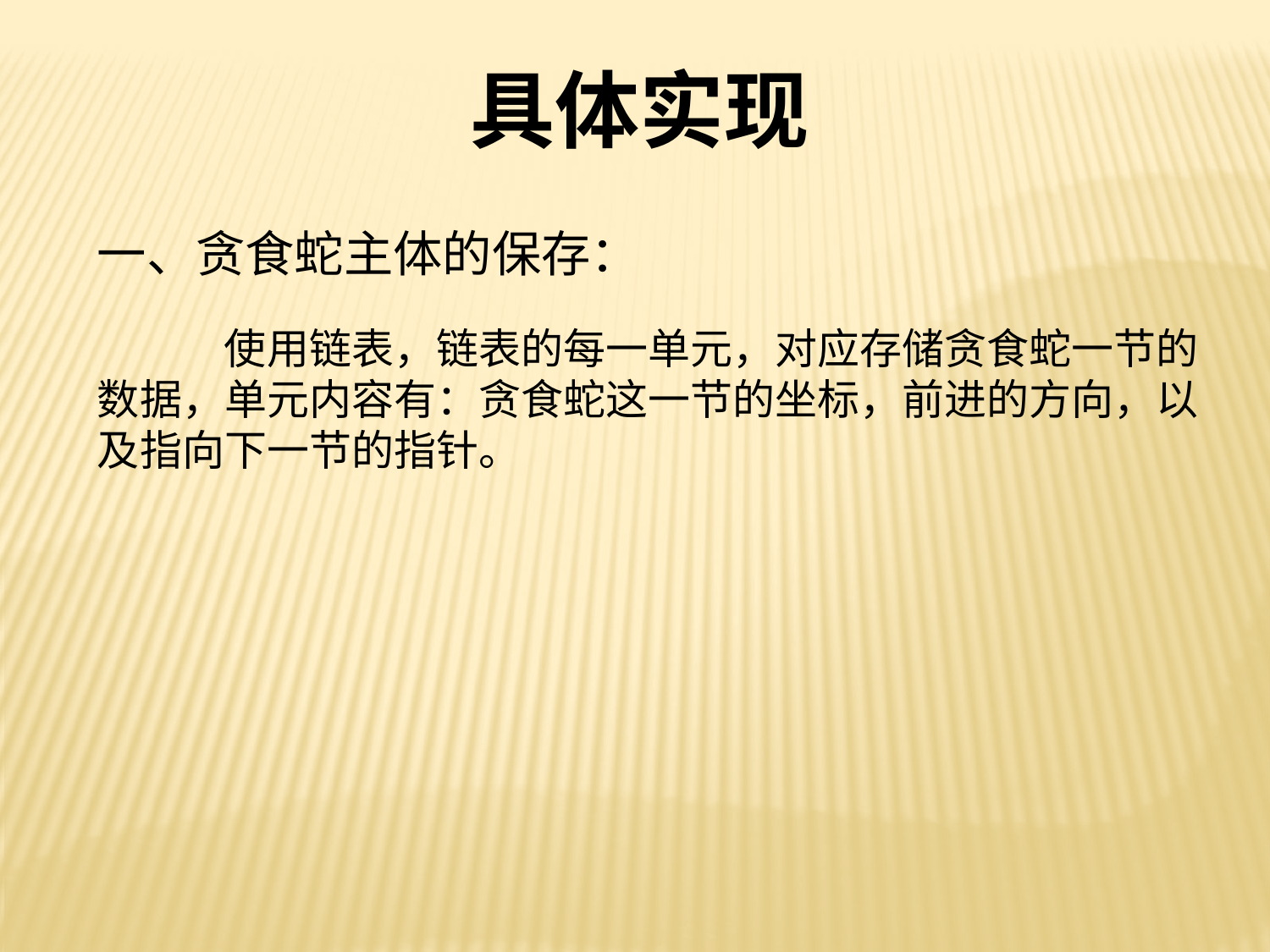

具体实现
一、贪食蛇主体的保存：
	使用链表，链表的每一单元，对应存储贪食蛇一节的数据，单元内容有：贪食蛇这一节的坐标，前进的方向，以及指向下一节的指针。